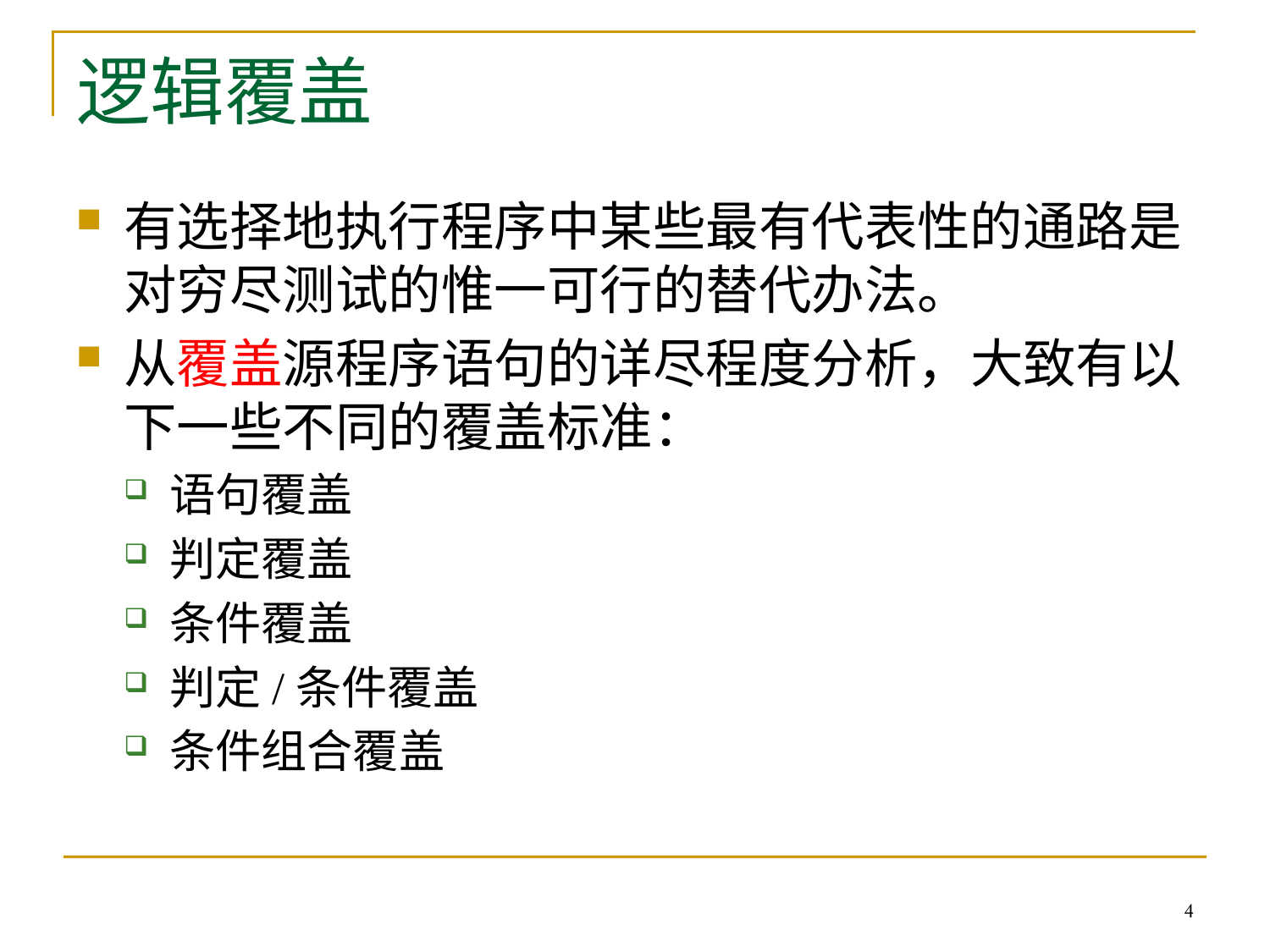

# 逻辑覆盖
有选择地执行程序中某些最有代表性的通路是对穷尽测试的惟一可行的替代办法。
从覆盖源程序语句的详尽程度分析，大致有以下一些不同的覆盖标准：
语句覆盖
判定覆盖
条件覆盖
判定/条件覆盖
条件组合覆盖
4